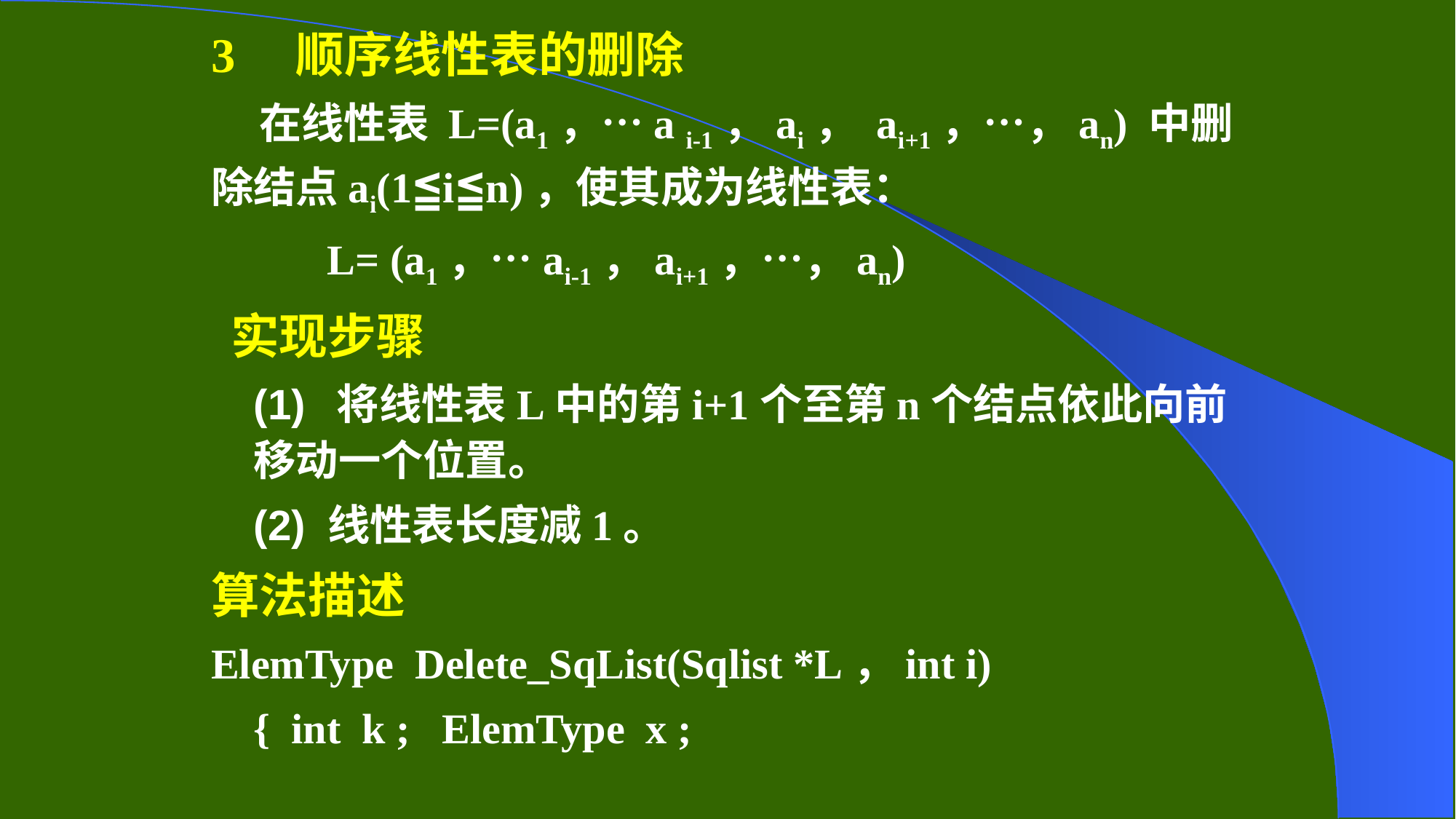

3    顺序线性表的删除
    在线性表 L=(a1，…a i-1，ai， ai+1，…，an) 中删除结点ai(1≦i≦n)，使其成为线性表：
           L= (a1，…ai-1，ai+1，…，an)
 实现步骤
(1)  将线性表L中的第i+1个至第n个结点依此向前移动一个位置。
(2) 线性表长度减1。
算法描述
ElemType  Delete_SqList(Sqlist *L，int i)
{  int  k ;   ElemType  x ;